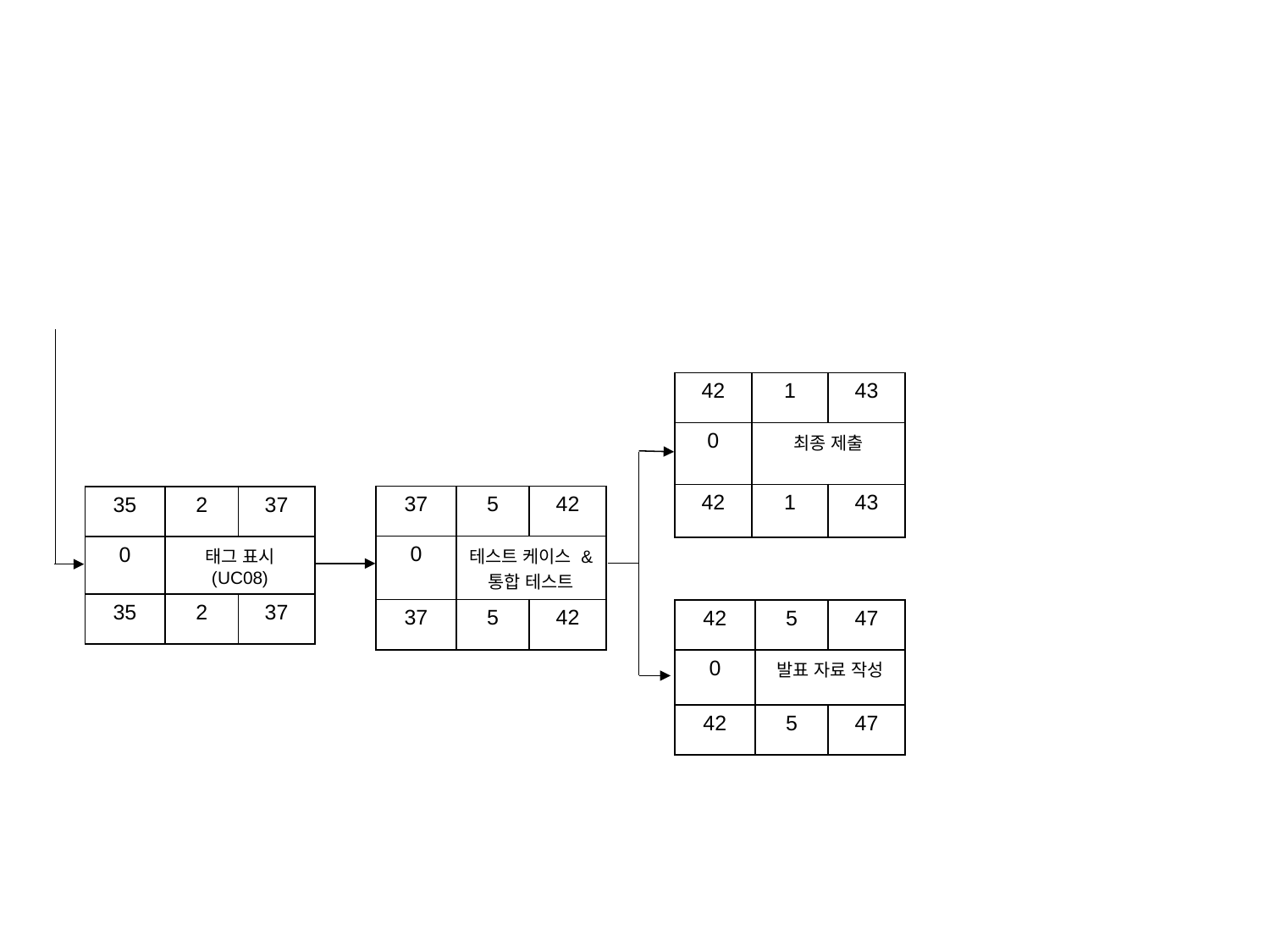

| 42 | 1 | 43 |
| --- | --- | --- |
| 0 | 최종 제출 |  |
| 42 | 1 | 43 |
| 37 | 5 | 42 |
| --- | --- | --- |
| 0 | 테스트 케이스 & 통합 테스트 |  |
| 37 | 5 | 42 |
| 35 | 2 | 37 |
| --- | --- | --- |
| 0 | 태그 표시 (UC08) |  |
| 35 | 2 | 37 |
| 42 | 5 | 47 |
| --- | --- | --- |
| 0 | 발표 자료 작성 |  |
| 42 | 5 | 47 |